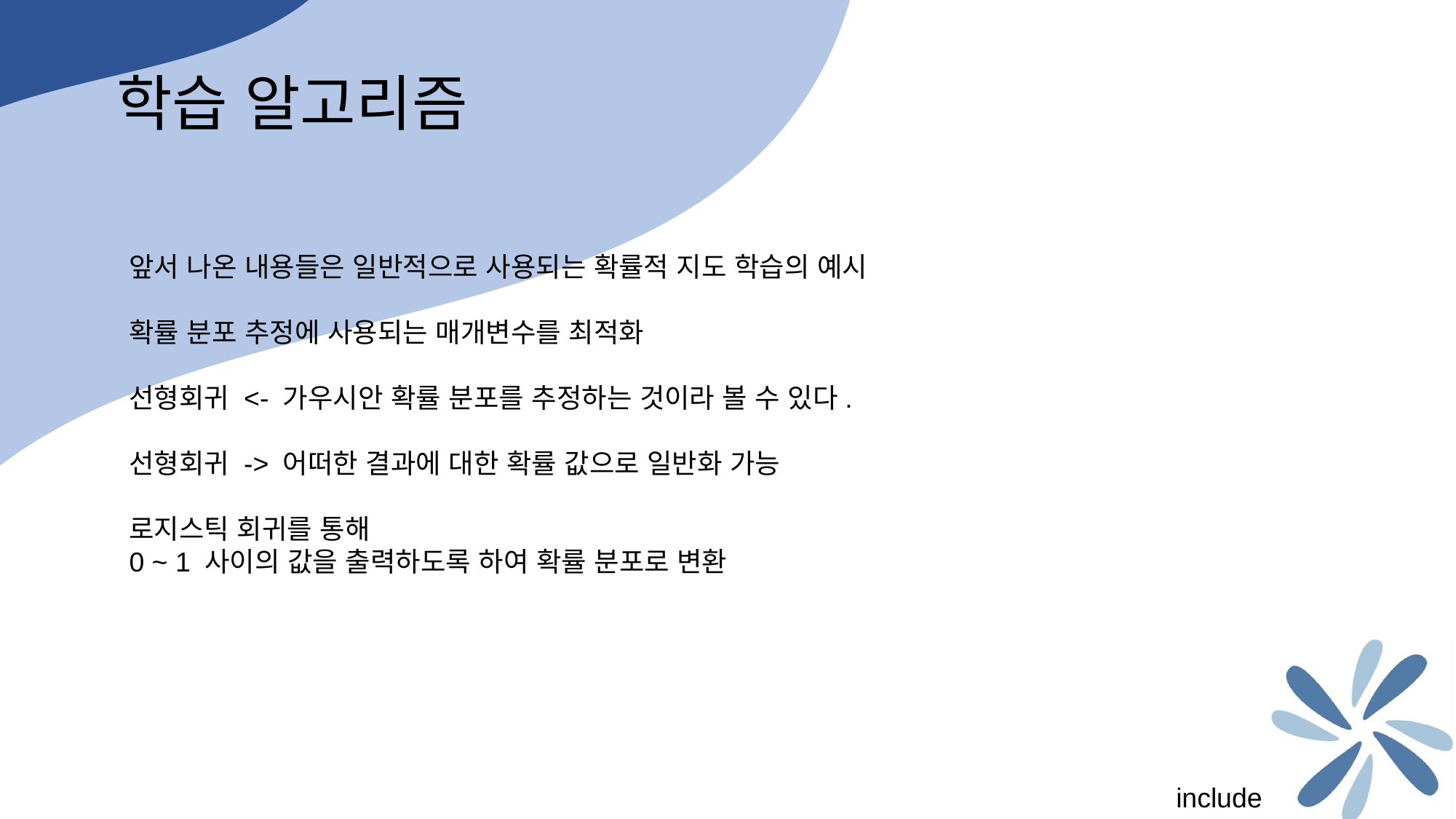

학습 알고리즘
앞서 나온 내용들은 일반적으로 사용되는 확률적 지도 학습의 예시

확률 분포 추정에 사용되는 매개변수를 최적화

선형회귀 <- 가우시안 확률 분포를 추정하는 것이라 볼 수 있다.

선형회귀 -> 어떠한 결과에 대한 확률 값으로 일반화 가능

로지스틱 회귀를 통해
0 ~ 1 사이의 값을 출력하도록 하여 확률 분포로 변환